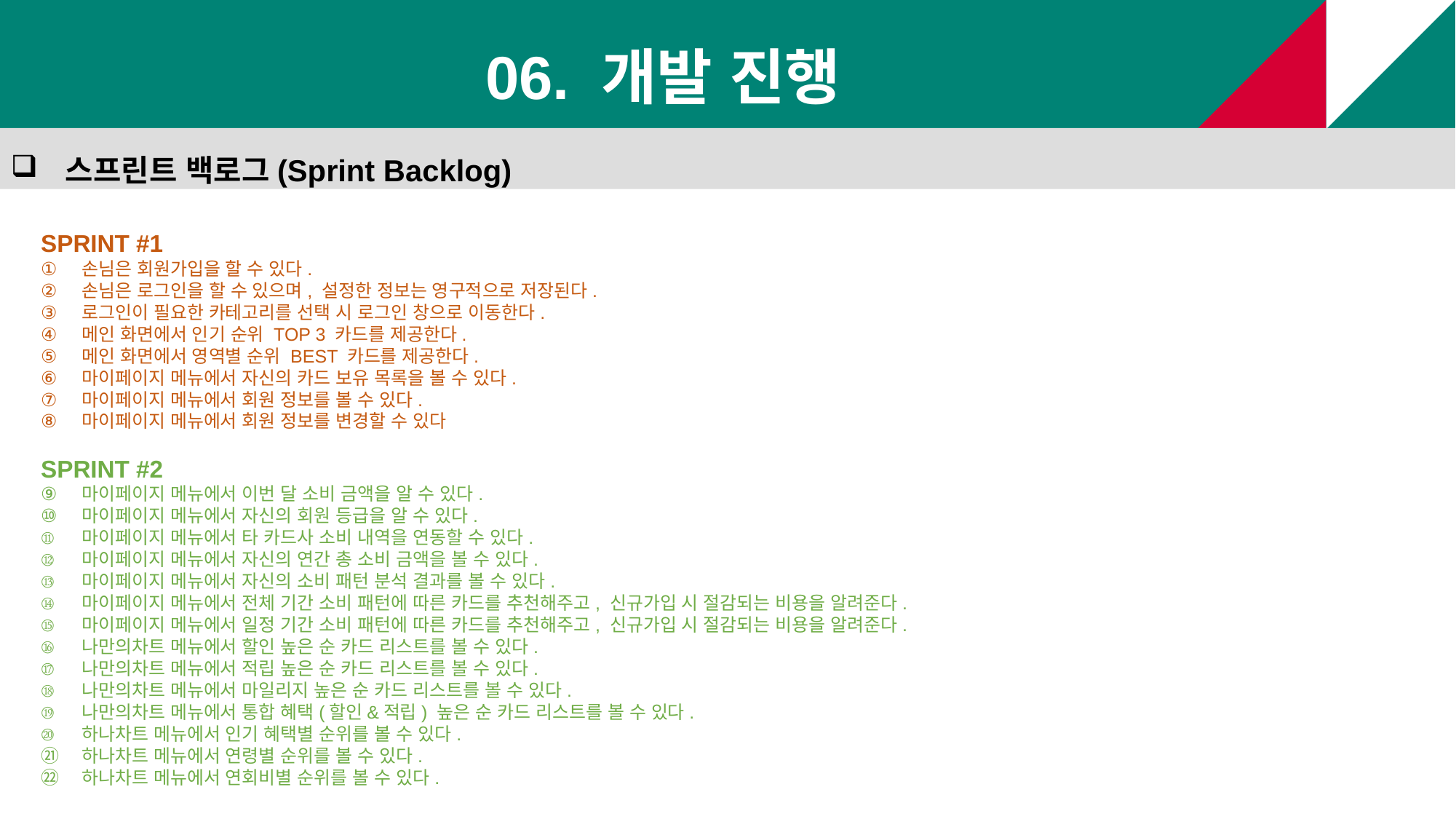

06. 개발 진행
스프린트 백로그(Sprint Backlog)

SPRINT #1
손님은 회원가입을 할 수 있다.
손님은 로그인을 할 수 있으며, 설정한 정보는 영구적으로 저장된다.
로그인이 필요한 카테고리를 선택 시 로그인 창으로 이동한다.
메인 화면에서 인기 순위 TOP 3 카드를 제공한다.
메인 화면에서 영역별 순위 BEST 카드를 제공한다.
마이페이지 메뉴에서 자신의 카드 보유 목록을 볼 수 있다.
마이페이지 메뉴에서 회원 정보를 볼 수 있다.
마이페이지 메뉴에서 회원 정보를 변경할 수 있다

SPRINT #2
마이페이지 메뉴에서 이번 달 소비 금액을 알 수 있다.
마이페이지 메뉴에서 자신의 회원 등급을 알 수 있다.
마이페이지 메뉴에서 타 카드사 소비 내역을 연동할 수 있다.
마이페이지 메뉴에서 자신의 연간 총 소비 금액을 볼 수 있다.
마이페이지 메뉴에서 자신의 소비 패턴 분석 결과를 볼 수 있다.
마이페이지 메뉴에서 전체 기간 소비 패턴에 따른 카드를 추천해주고, 신규가입 시 절감되는 비용을 알려준다.
마이페이지 메뉴에서 일정 기간 소비 패턴에 따른 카드를 추천해주고, 신규가입 시 절감되는 비용을 알려준다.
나만의차트 메뉴에서 할인 높은 순 카드 리스트를 볼 수 있다.
나만의차트 메뉴에서 적립 높은 순 카드 리스트를 볼 수 있다.
나만의차트 메뉴에서 마일리지 높은 순 카드 리스트를 볼 수 있다.
나만의차트 메뉴에서 통합 혜택(할인&적립) 높은 순 카드 리스트를 볼 수 있다.
하나차트 메뉴에서 인기 혜택별 순위를 볼 수 있다.
하나차트 메뉴에서 연령별 순위를 볼 수 있다.
하나차트 메뉴에서 연회비별 순위를 볼 수 있다.